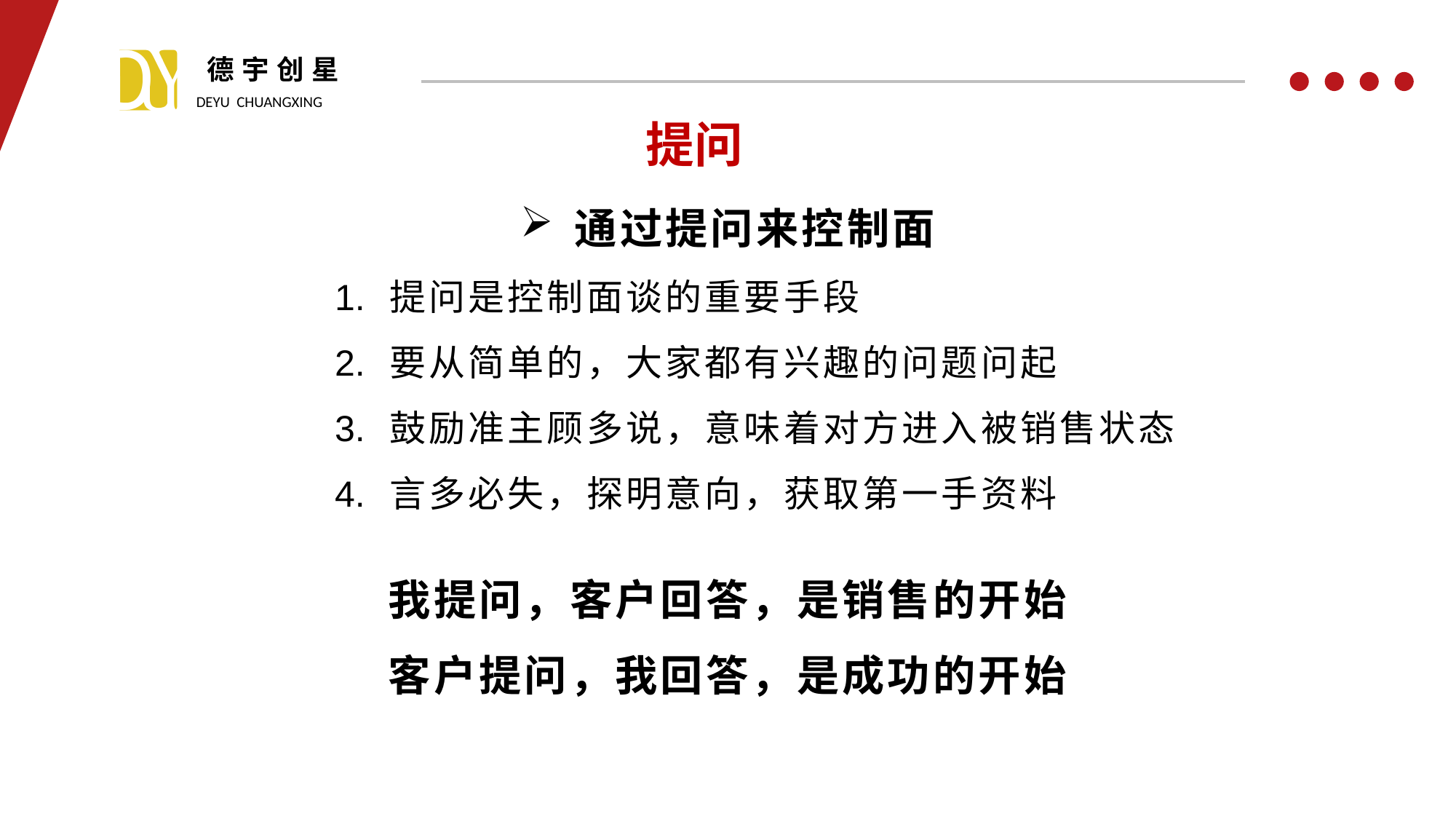

提问
通过提问来控制面
提问是控制面谈的重要手段
要从简单的，大家都有兴趣的问题问起
鼓励准主顾多说，意味着对方进入被销售状态
言多必失，探明意向，获取第一手资料

我提问，客户回答，是销售的开始
客户提问，我回答，是成功的开始